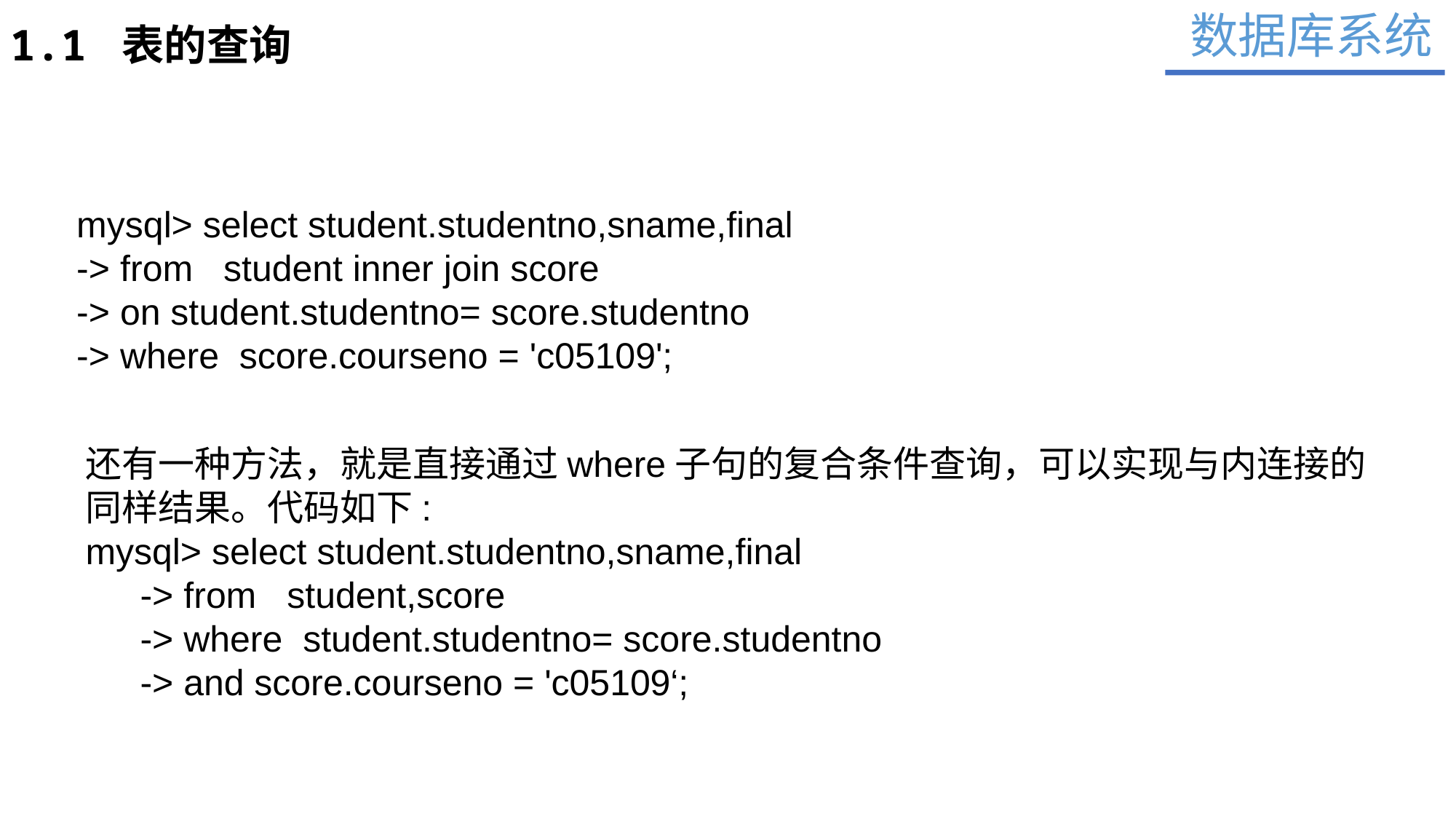

数据库系统
1.1 表的查询

mysql> select student.studentno,sname,final
-> from   student inner join score
-> on student.studentno= score.studentno
-> where  score.courseno = 'c05109';
还有一种方法，就是直接通过where子句的复合条件查询，可以实现与内连接的同样结果。代码如下:
mysql> select student.studentno,sname,final
-> from   student,score
-> where  student.studentno= score.studentno
-> and score.courseno = 'c05109‘;